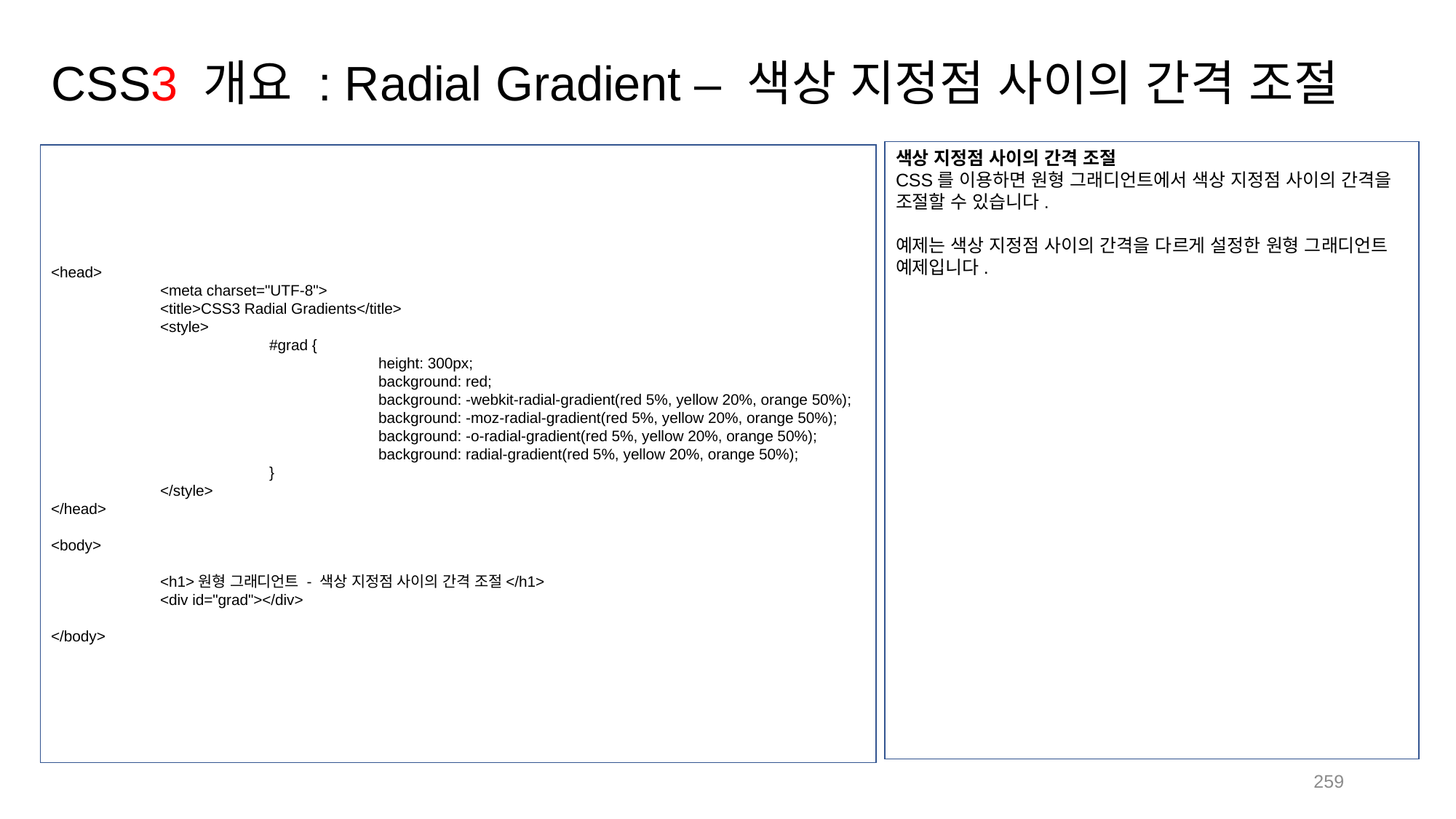

# CSS3 개요 : Radial Gradient – 색상 지정점 사이의 간격 조절
색상 지정점 사이의 간격 조절
CSS를 이용하면 원형 그래디언트에서 색상 지정점 사이의 간격을 조절할 수 있습니다.

예제는 색상 지정점 사이의 간격을 다르게 설정한 원형 그래디언트 예제입니다.
<head>
	<meta charset="UTF-8">
	<title>CSS3 Radial Gradients</title>
	<style>
		#grad {
			height: 300px;
			background: red;
			background: -webkit-radial-gradient(red 5%, yellow 20%, orange 50%);
			background: -moz-radial-gradient(red 5%, yellow 20%, orange 50%);
			background: -o-radial-gradient(red 5%, yellow 20%, orange 50%);
			background: radial-gradient(red 5%, yellow 20%, orange 50%);
		}
	</style>
</head>

<body>

	<h1>원형 그래디언트 - 색상 지정점 사이의 간격 조절</h1>
	<div id="grad"></div>

</body>
259